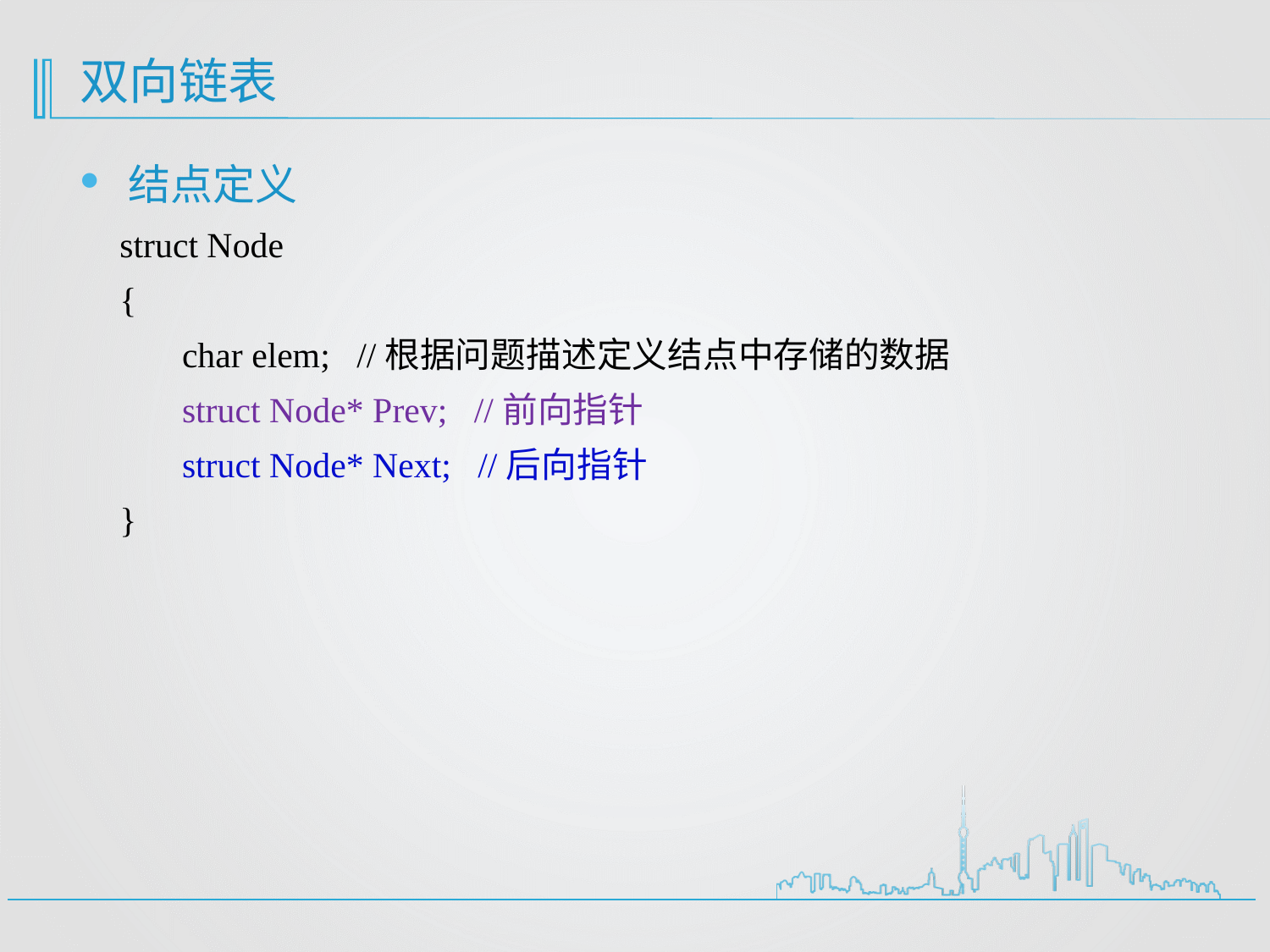

# 双向链表
结点定义
struct Node
{
       char elem;   //根据问题描述定义结点中存储的数据
       struct Node* Prev;   //前向指针
       struct Node* Next;   //后向指针
}